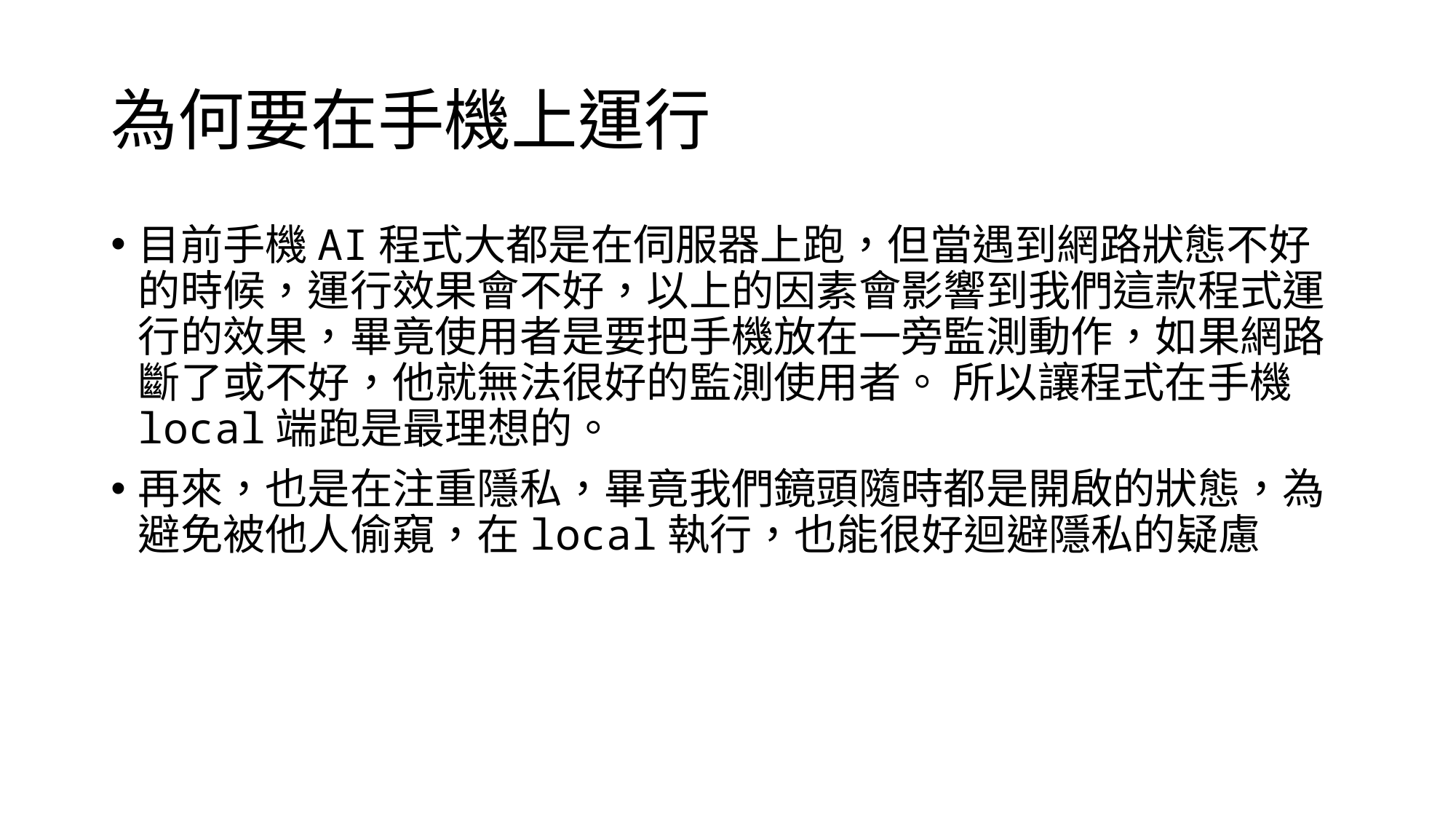

# 為何要在手機上運行
目前手機AI程式大都是在伺服器上跑，但當遇到網路狀態不好的時候，運行效果會不好，以上的因素會影響到我們這款程式運行的效果，畢竟使用者是要把手機放在一旁監測動作，如果網路斷了或不好，他就無法很好的監測使用者。 所以讓程式在手機local端跑是最理想的。
再來，也是在注重隱私，畢竟我們鏡頭隨時都是開啟的狀態，為避免被他人偷窺，在local執行，也能很好迴避隱私的疑慮